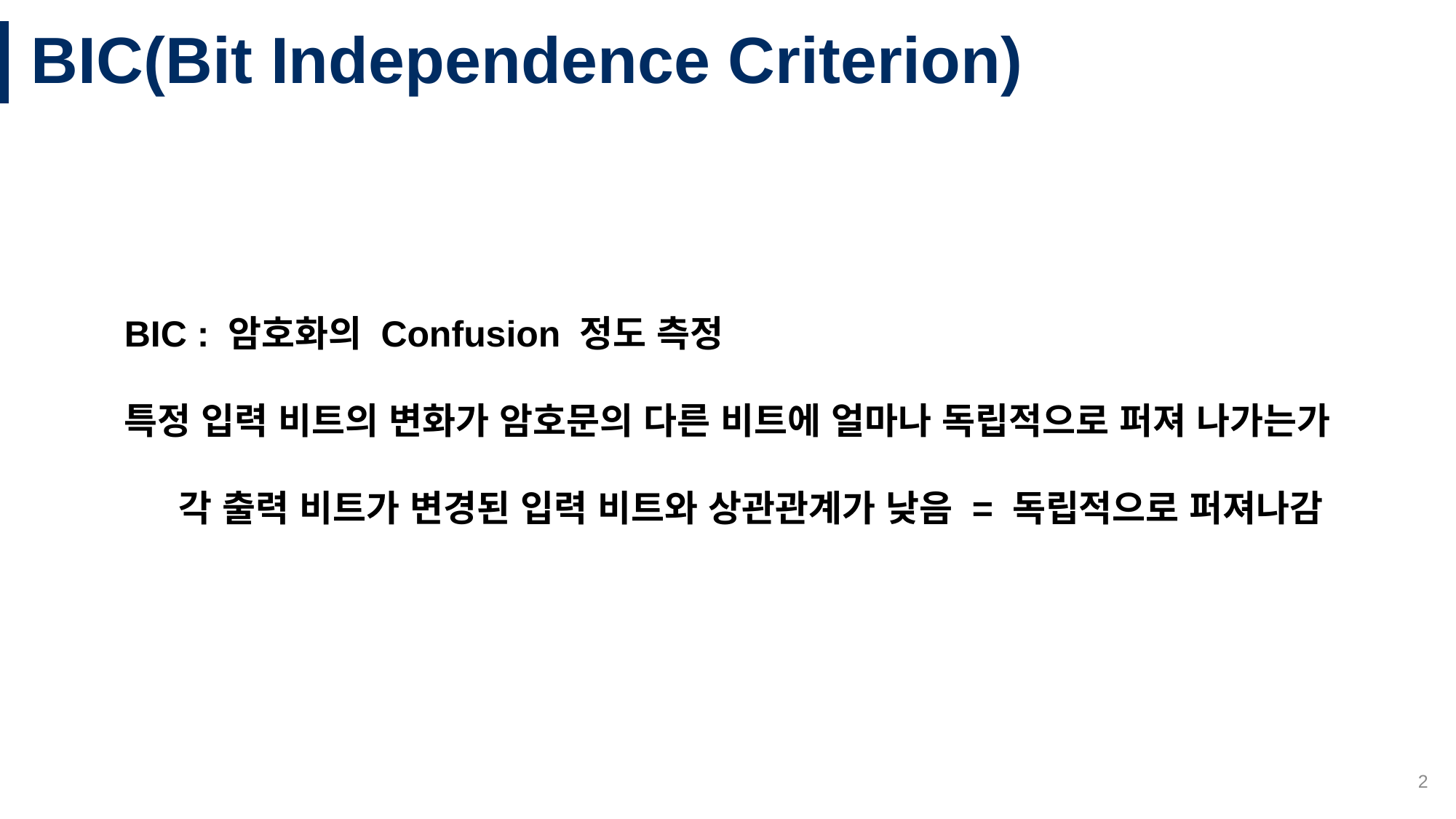

# BIC(Bit Independence Criterion)
BIC : 암호화의 Confusion 정도 측정
특정 입력 비트의 변화가 암호문의 다른 비트에 얼마나 독립적으로 퍼져 나가는가
각 출력 비트가 변경된 입력 비트와 상관관계가 낮음 = 독립적으로 퍼져나감
2